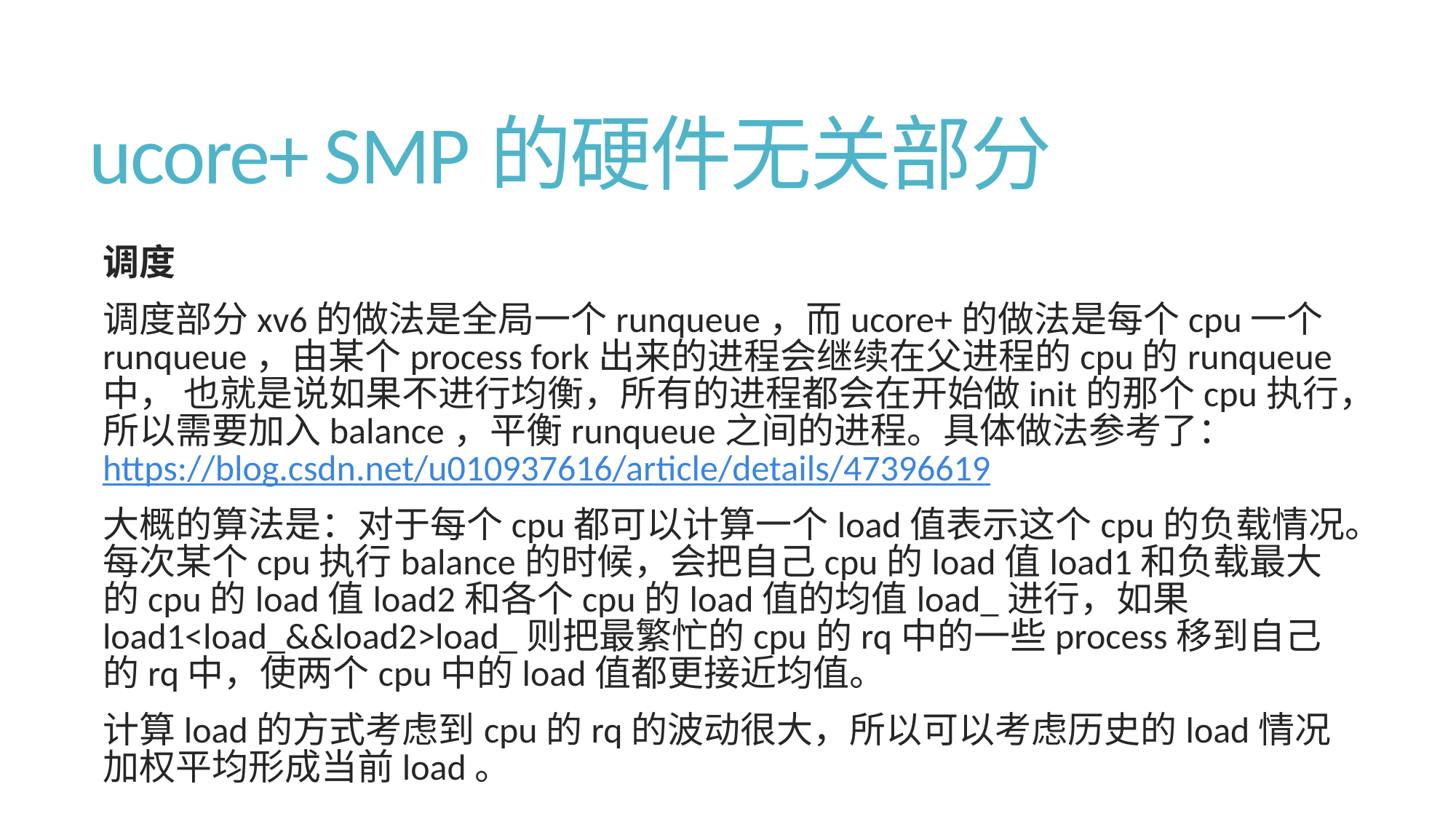

# ucore+ SMP的硬件无关部分
调度
调度部分xv6的做法是全局一个runqueue，而ucore+的做法是每个cpu一个runqueue，由某个process fork出来的进程会继续在父进程的cpu的runqueue中， 也就是说如果不进行均衡，所有的进程都会在开始做init的那个cpu执行，所以需要加入balance，平衡runqueue之间的进程。具体做法参考了：https://blog.csdn.net/u010937616/article/details/47396619
大概的算法是：对于每个cpu都可以计算一个load值表示这个cpu的负载情况。每次某个cpu执行balance的时候，会把自己cpu的load值load1和负载最大的cpu的load值load2和各个cpu的load值的均值load_进行，如果load1<load_&&load2>load_则把最繁忙的cpu的rq中的一些process移到自己的rq中，使两个cpu中的load值都更接近均值。
计算load的方式考虑到cpu的rq的波动很大，所以可以考虑历史的load情况加权平均形成当前load。